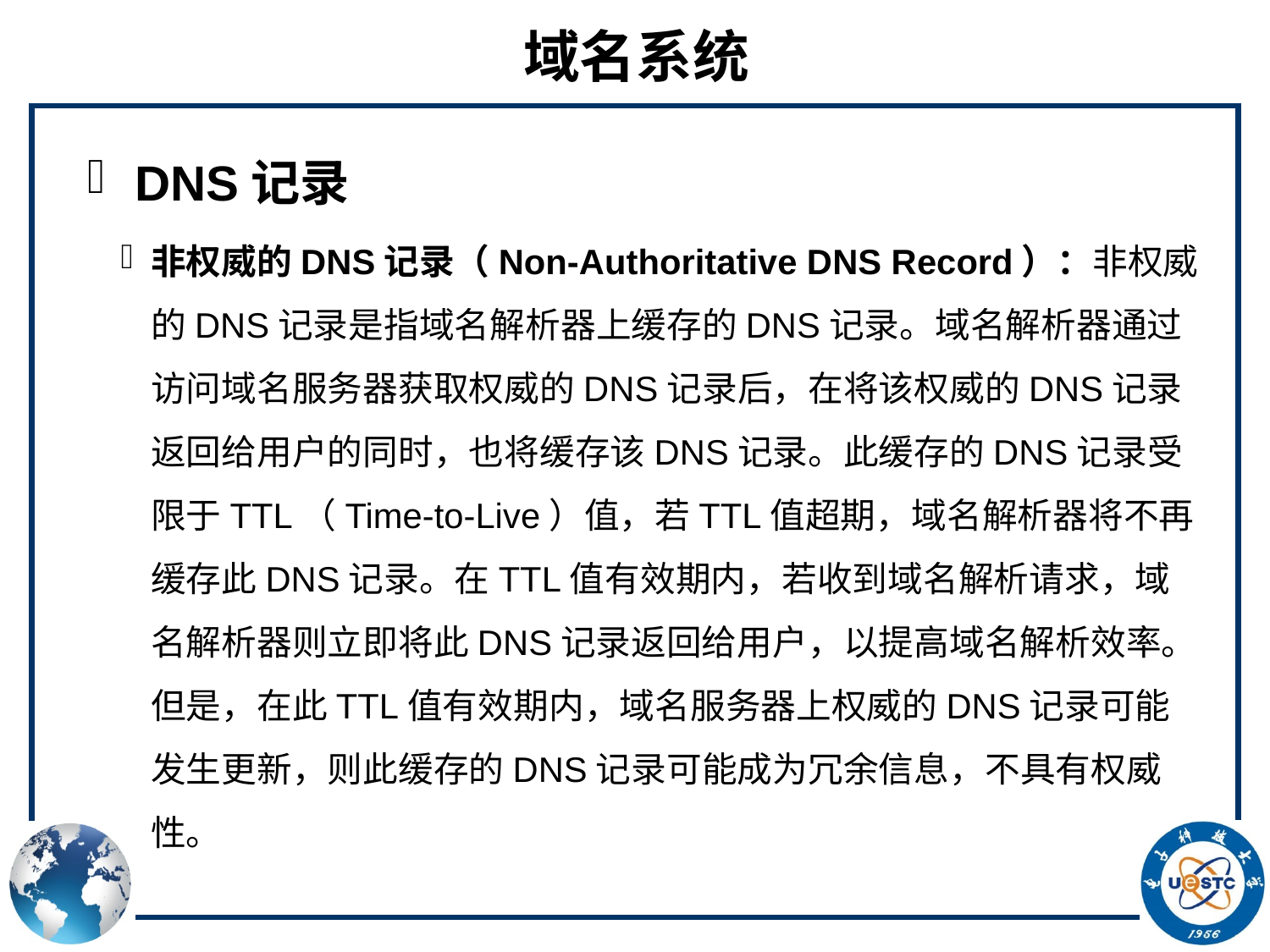

# 域名系统
DNS记录
非权威的DNS记录（Non-Authoritative DNS Record）：非权威的DNS记录是指域名解析器上缓存的DNS记录。域名解析器通过访问域名服务器获取权威的DNS记录后，在将该权威的DNS记录返回给用户的同时，也将缓存该DNS记录。此缓存的DNS记录受限于TTL（Time-to-Live）值，若TTL值超期，域名解析器将不再缓存此DNS记录。在TTL值有效期内，若收到域名解析请求，域名解析器则立即将此DNS记录返回给用户，以提高域名解析效率。但是，在此TTL值有效期内，域名服务器上权威的DNS记录可能发生更新，则此缓存的DNS记录可能成为冗余信息，不具有权威性。